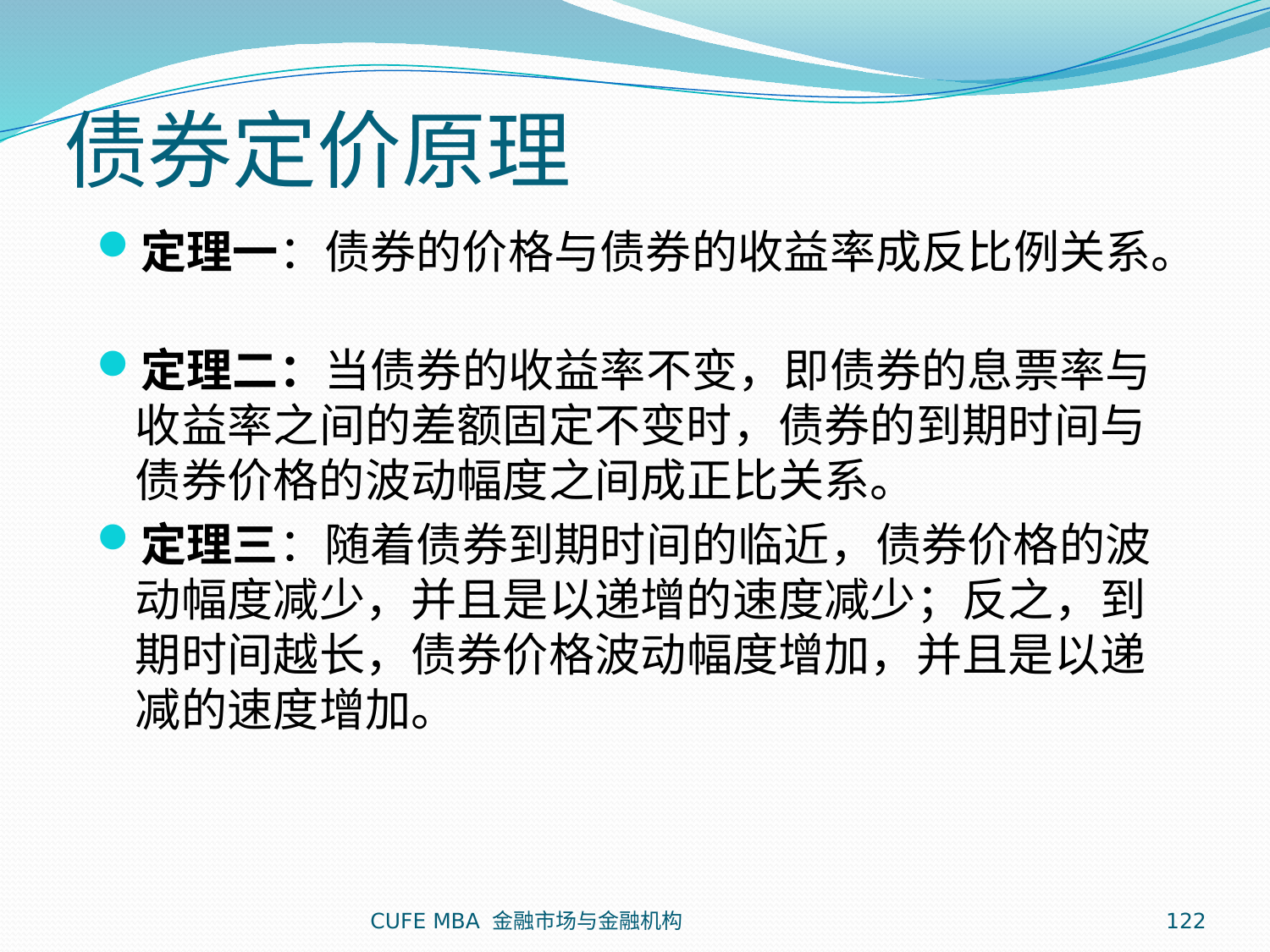

# 债券定价原理
定理一：债券的价格与债券的收益率成反比例关系。
定理二：当债券的收益率不变，即债券的息票率与收益率之间的差额固定不变时，债券的到期时间与债券价格的波动幅度之间成正比关系。
定理三：随着债券到期时间的临近，债券价格的波动幅度减少，并且是以递增的速度减少；反之，到期时间越长，债券价格波动幅度增加，并且是以递减的速度增加。
CUFE MBA 金融市场与金融机构
122